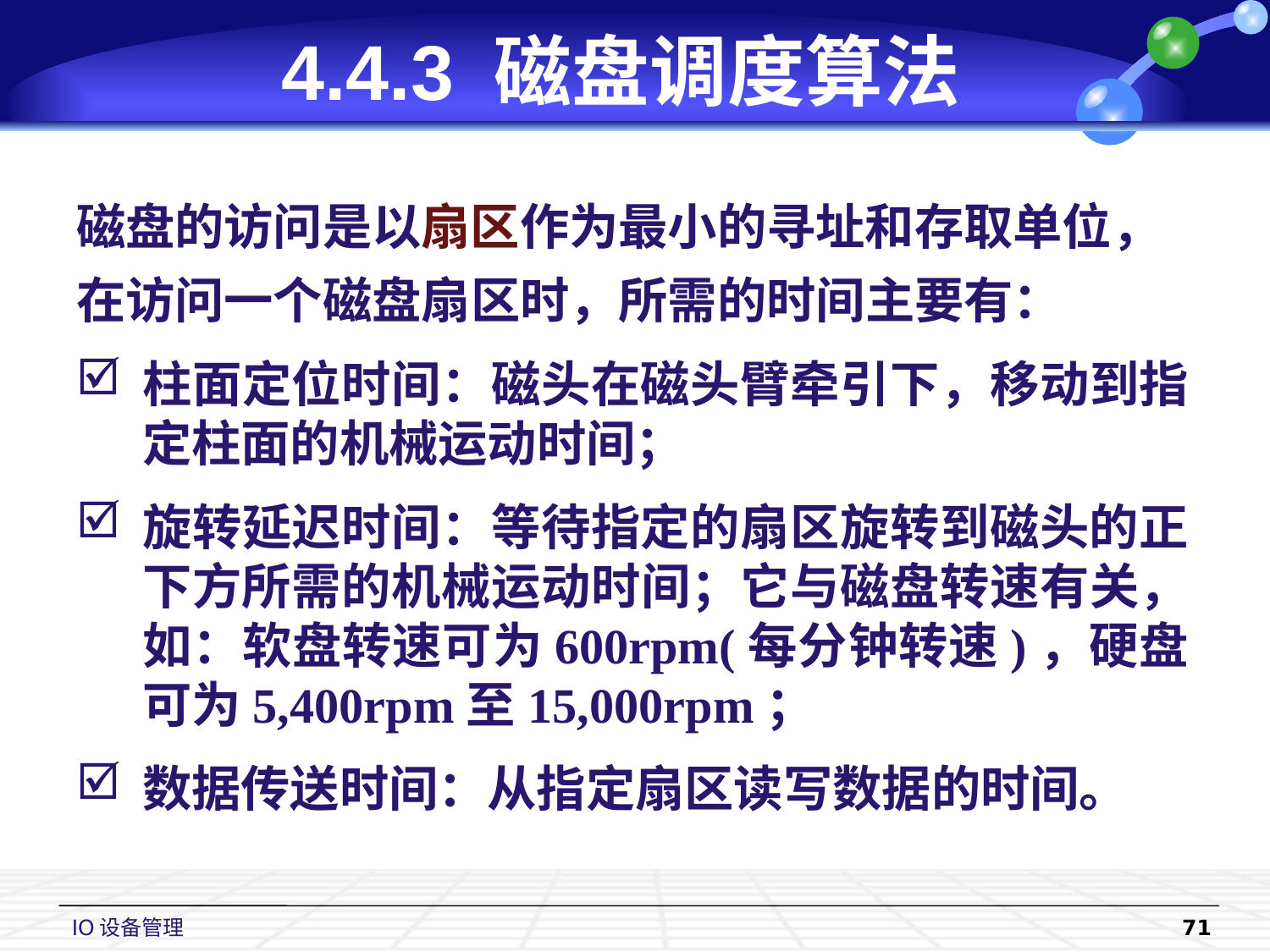

# 4.4.3 磁盘调度算法
磁盘的访问是以扇区作为最小的寻址和存取单位，
在访问一个磁盘扇区时，所需的时间主要有：
柱面定位时间：磁头在磁头臂牵引下，移动到指定柱面的机械运动时间；
旋转延迟时间：等待指定的扇区旋转到磁头的正下方所需的机械运动时间；它与磁盘转速有关，如：软盘转速可为600rpm(每分钟转速)，硬盘可为5,400rpm至15,000rpm；
数据传送时间：从指定扇区读写数据的时间。
IO设备管理
71